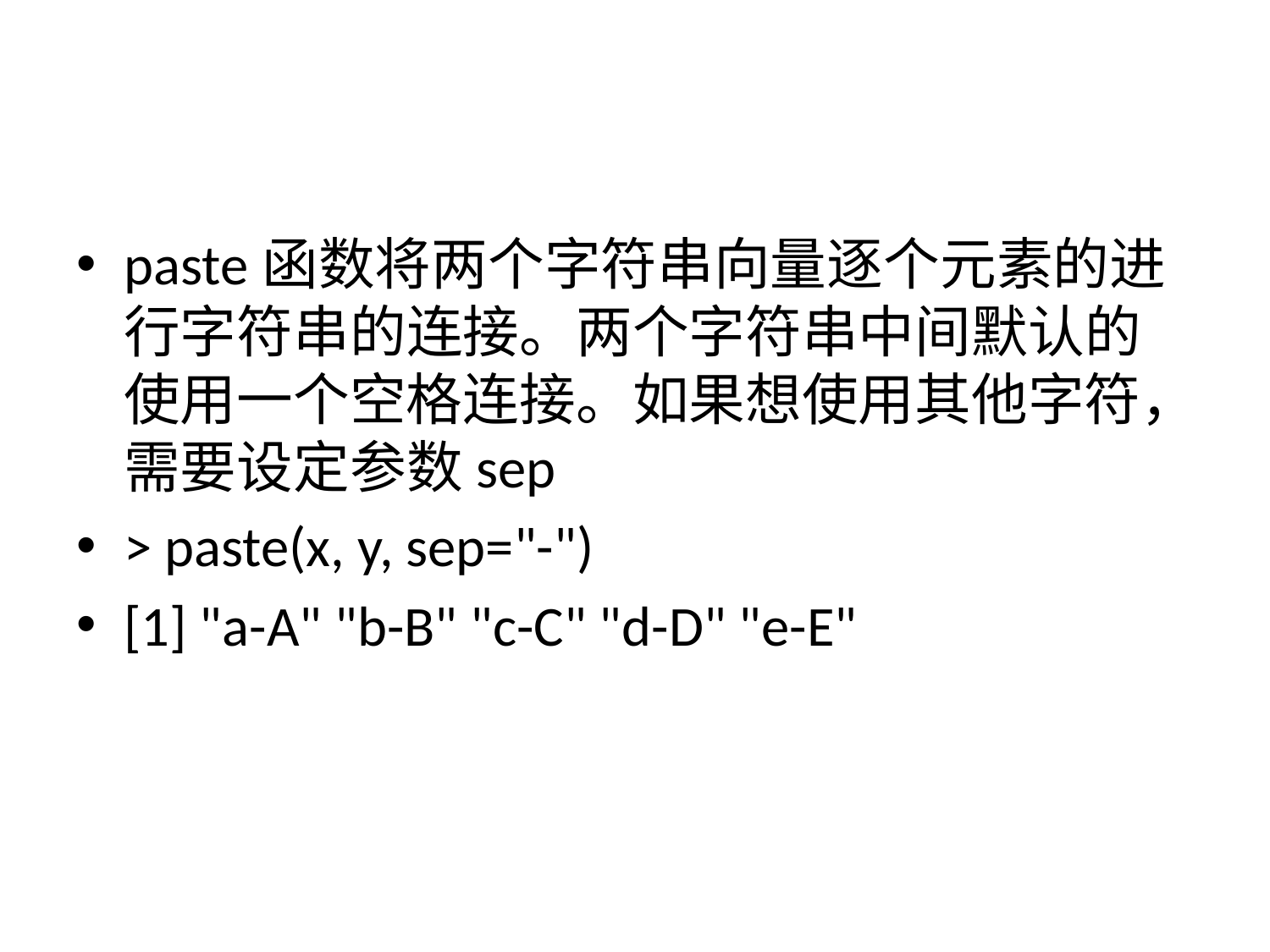

#
paste函数将两个字符串向量逐个元素的进行字符串的连接。两个字符串中间默认的使用一个空格连接。如果想使用其他字符，需要设定参数sep
> paste(x, y, sep="-")
[1] "a-A" "b-B" "c-C" "d-D" "e-E"